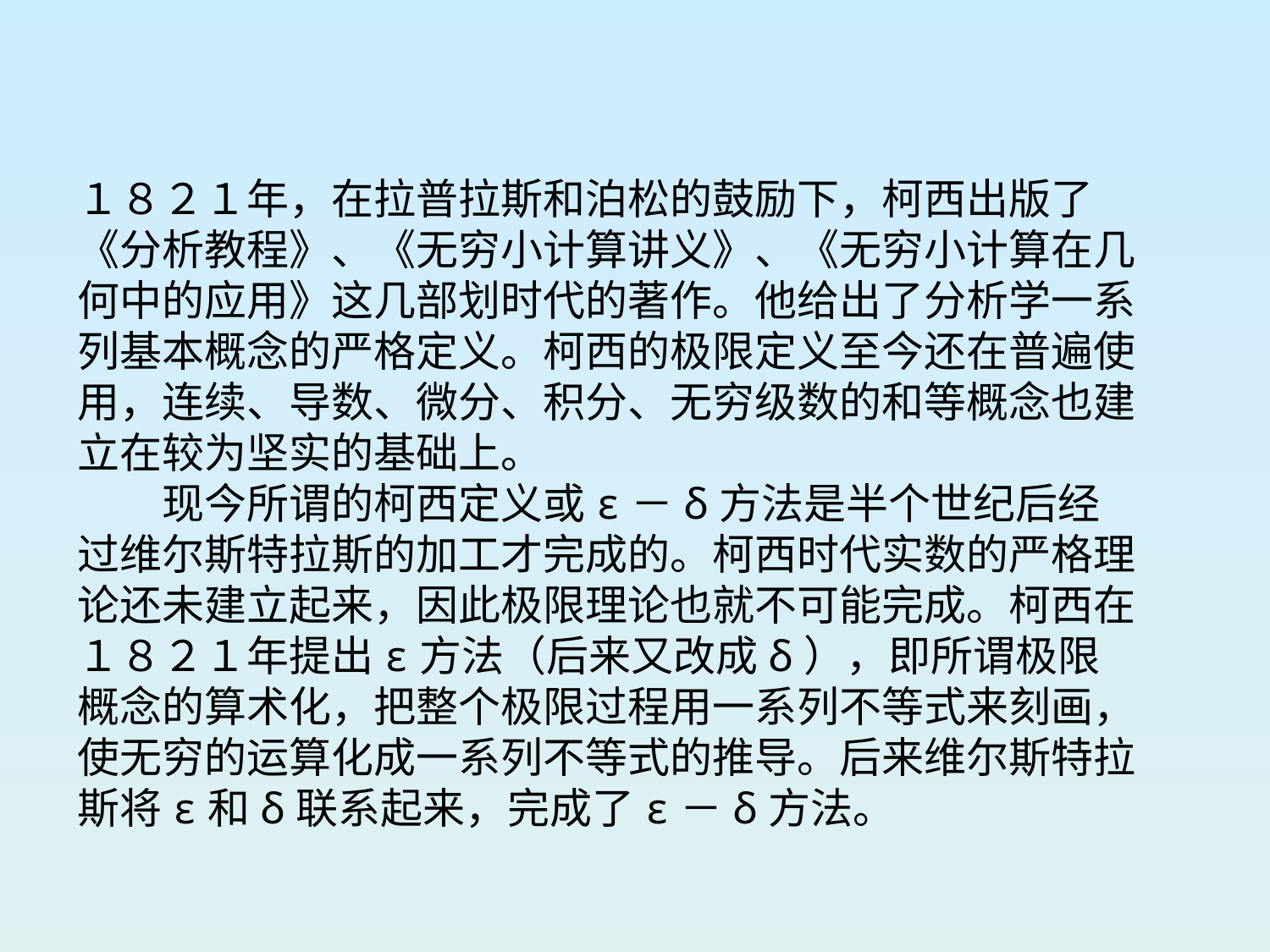

１８２１年，在拉普拉斯和泊松的鼓励下，柯西出版了《分析教程》、《无穷小计算讲义》、《无穷小计算在几何中的应用》这几部划时代的著作。他给出了分析学一系列基本概念的严格定义。柯西的极限定义至今还在普遍使用，连续、导数、微分、积分、无穷级数的和等概念也建立在较为坚实的基础上。
　　现今所谓的柯西定义或ε－δ方法是半个世纪后经过维尔斯特拉斯的加工才完成的。柯西时代实数的严格理论还未建立起来，因此极限理论也就不可能完成。柯西在１８２１年提出ε方法（后来又改成δ），即所谓极限概念的算术化，把整个极限过程用一系列不等式来刻画，使无穷的运算化成一系列不等式的推导。后来维尔斯特拉斯将ε和δ联系起来，完成了ε－δ方法。